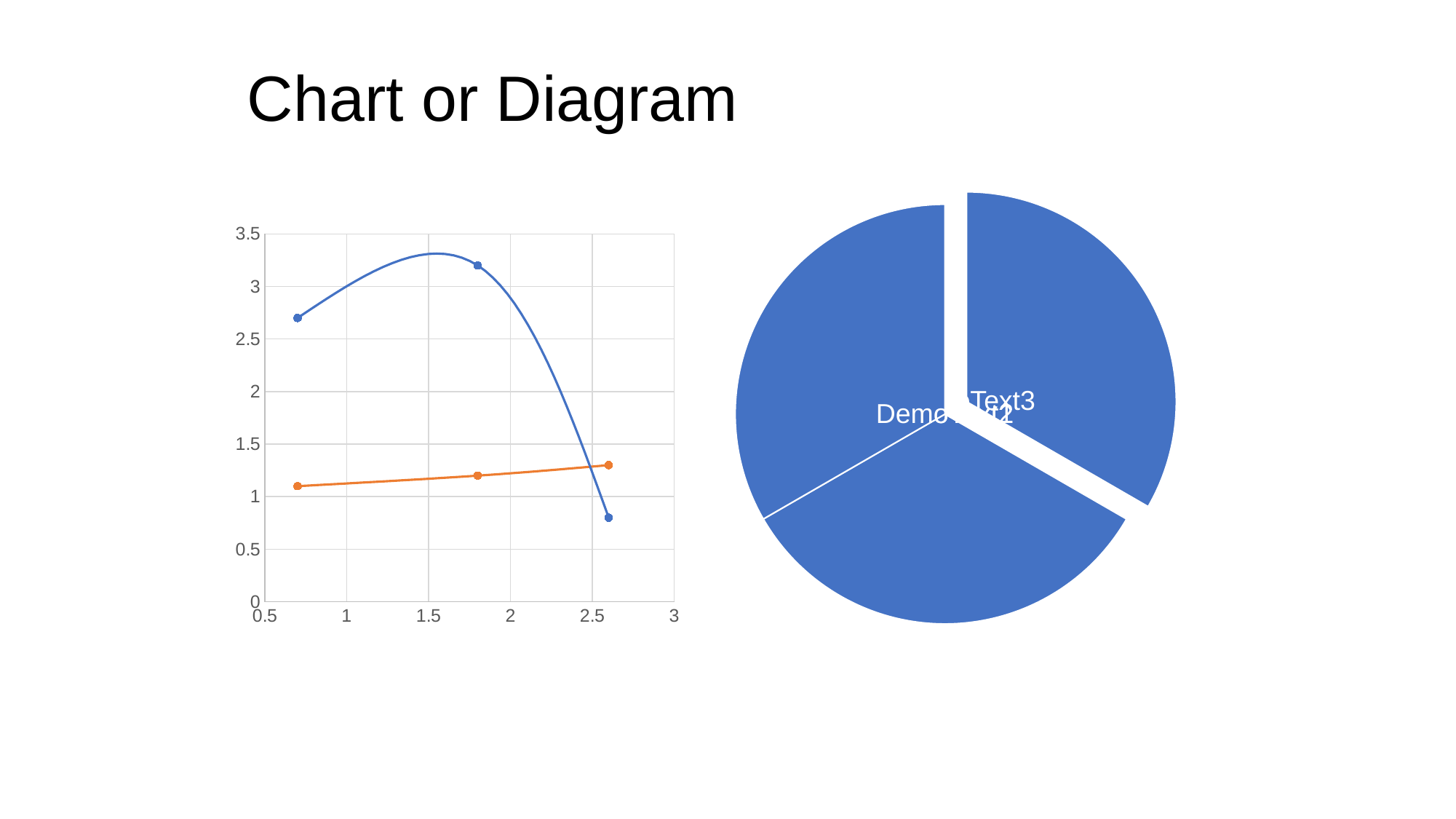

# Chart or Diagram
DemoText3
DemoText2
DemoText1

### Chart

| Category | Y 值 | Z值 |
|---|---|---|